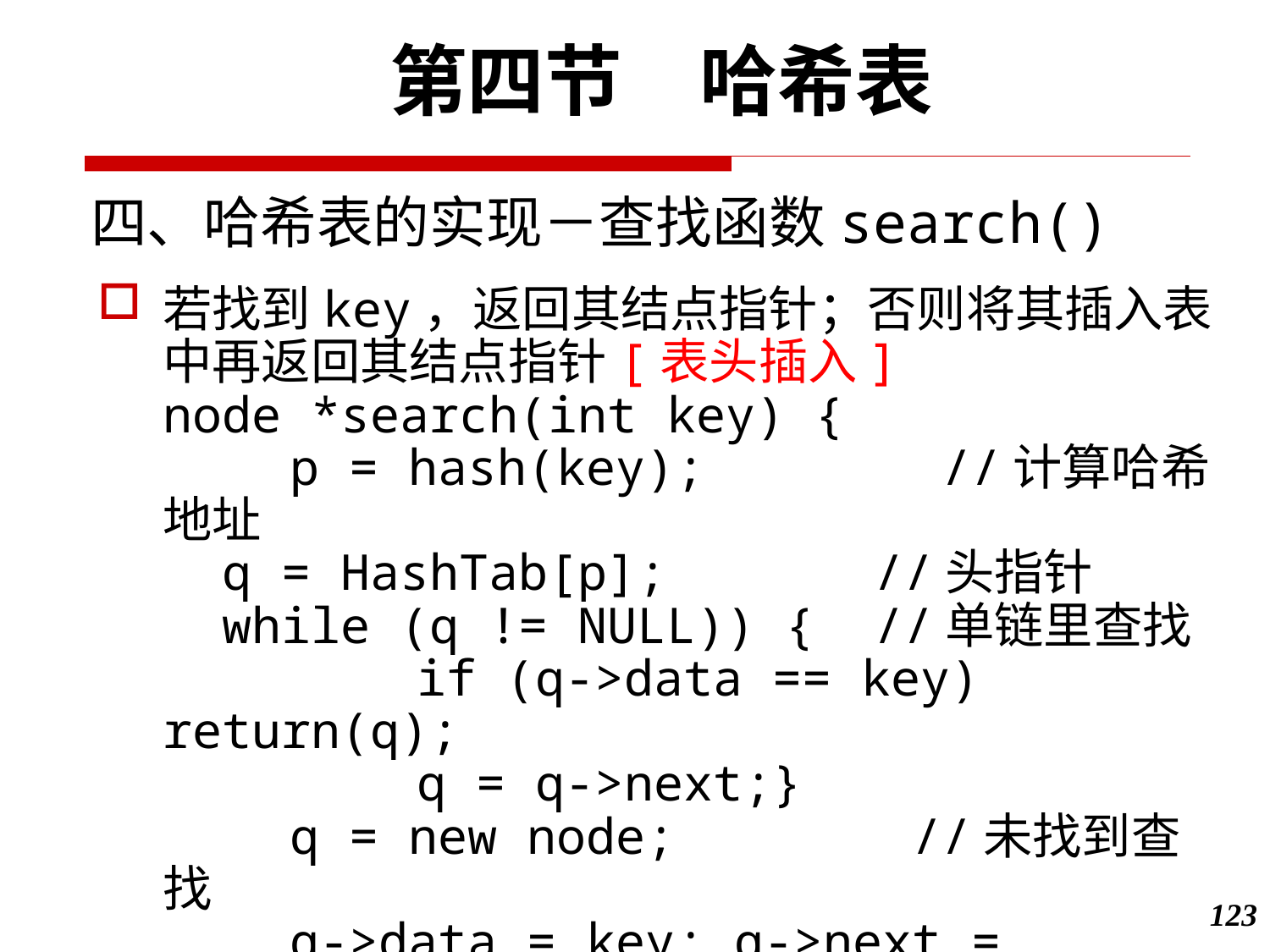

第四节　哈希表
四、哈希表的实现－查找函数search()
若找到key，返回其结点指针；否则将其插入表中再返回其结点指针[表头插入]
	node *search(int key) {
		p = hash(key);        //计算哈希地址
	  q = HashTab[p];       //头指针
	  while (q != NULL)) {  //单链里查找
			if (q->data == key) return(q);
			q = q->next;}
		q = new node;        //未找到查找
		q->data = key; q->next = HashTab[p];
		HashTab[p] = q; return(q);
  }
123